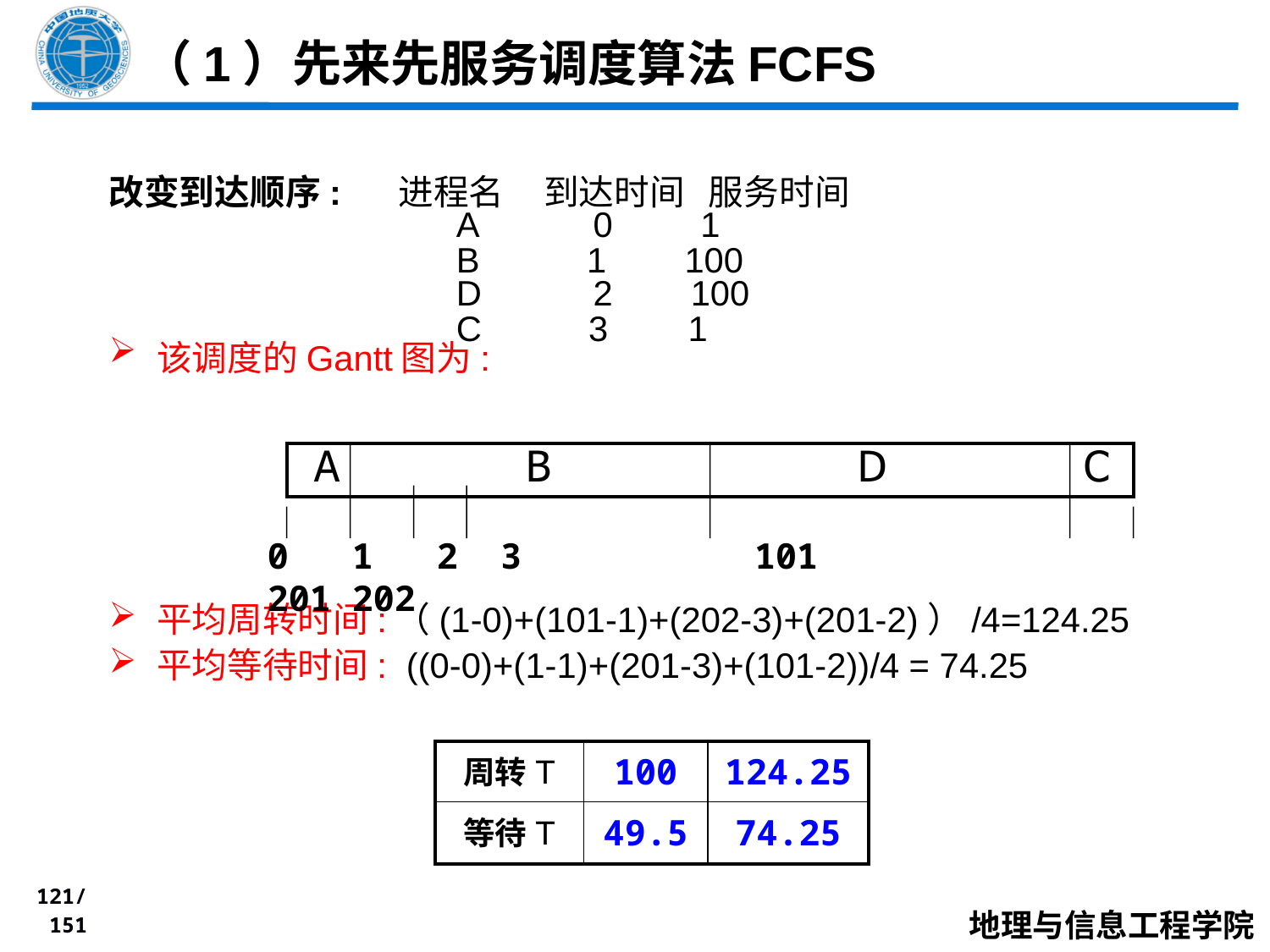

# （1）先来先服务调度算法FCFS
改变到达顺序:     进程名     到达时间   服务时间
   A 	    0         1
   B           1        100
   D	    2        100
   C	      3              1
该调度的Gantt图为:

平均周转时间:（(1-0)+(101-1)+(202-3)+(201-2)）/4=124.25
平均等待时间:  ((0-0)+(1-1)+(201-3)+(101-2))/4 = 74.25

0   1   2  3           101                 201 202
| A | B | D | C |
| --- | --- | --- | --- |
| 周转T | 100 | 124.25 |
| --- | --- | --- |
| 等待T | 49.5 | 74.25 |